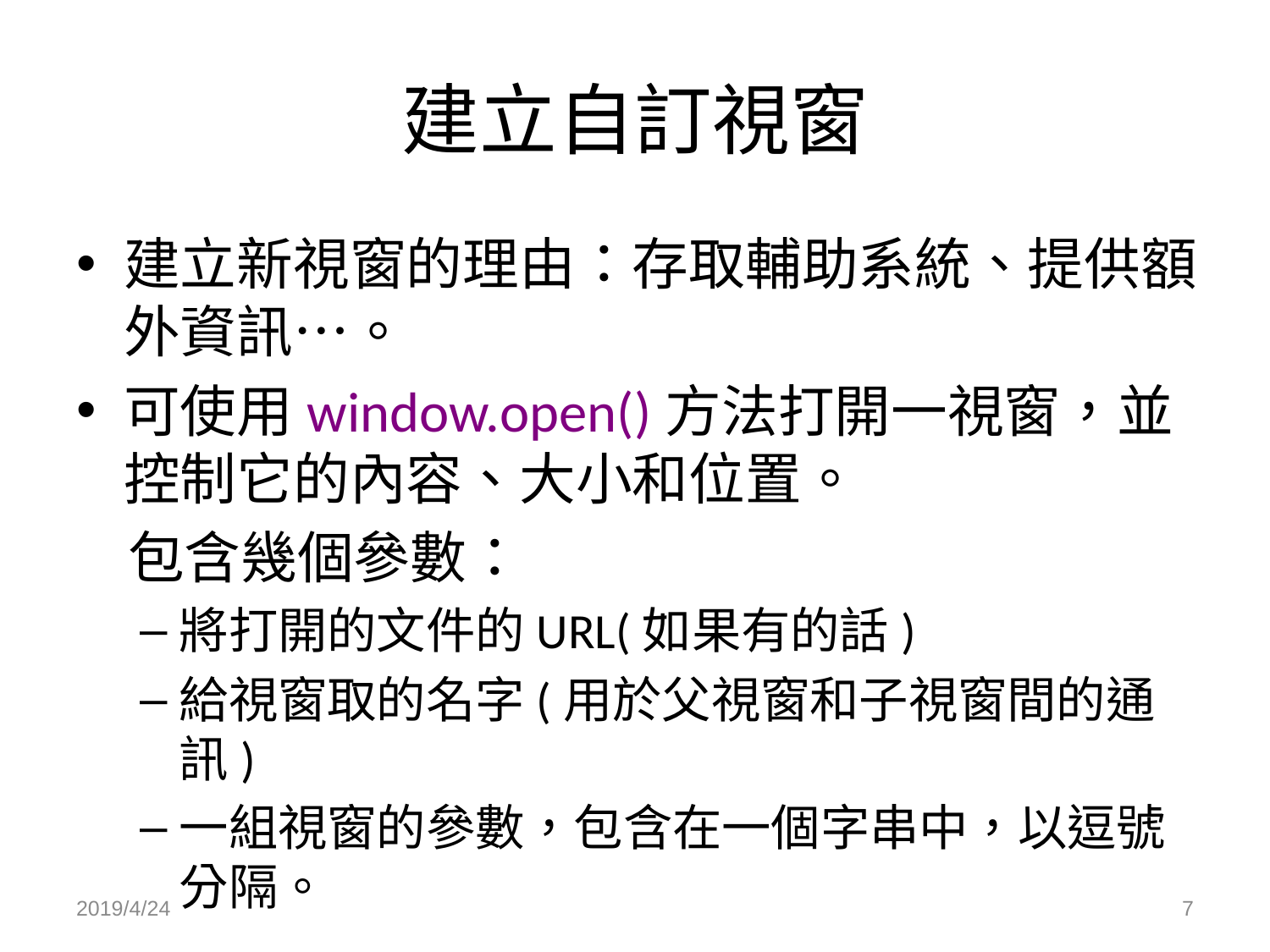

# 建立自訂視窗
建立新視窗的理由：存取輔助系統、提供額外資訊…。
可使用window.open()方法打開一視窗，並控制它的內容、大小和位置。
   包含幾個參數：
將打開的文件的URL(如果有的話)
給視窗取的名字(用於父視窗和子視窗間的通訊)
一組視窗的參數，包含在一個字串中，以逗號分隔。
2019/4/24
7